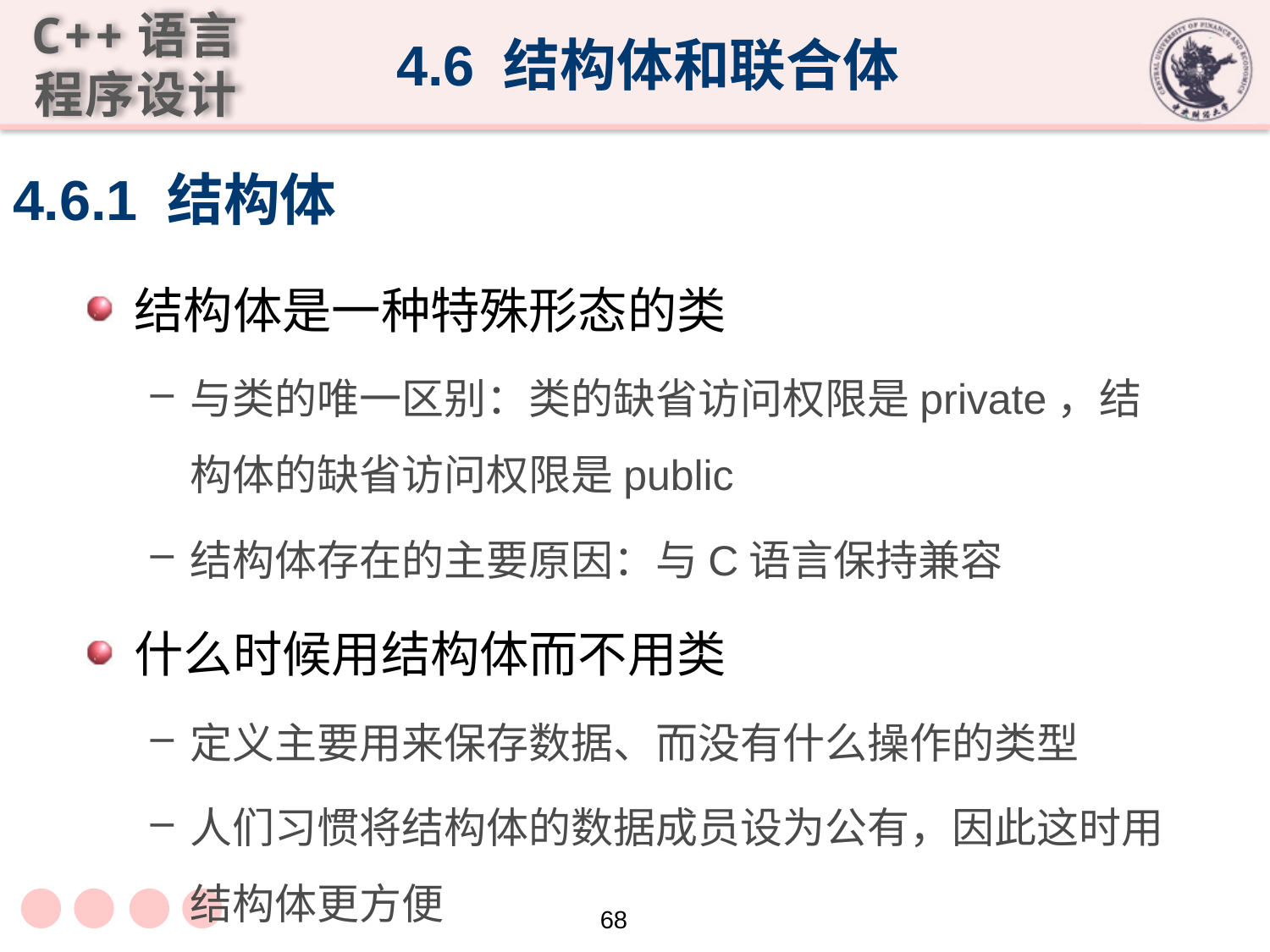

4.6 结构体和联合体
# 4.6.1 结构体
结构体是一种特殊形态的类
与类的唯一区别：类的缺省访问权限是private，结构体的缺省访问权限是public
结构体存在的主要原因：与C语言保持兼容
什么时候用结构体而不用类
定义主要用来保存数据、而没有什么操作的类型
人们习惯将结构体的数据成员设为公有，因此这时用结构体更方便
68